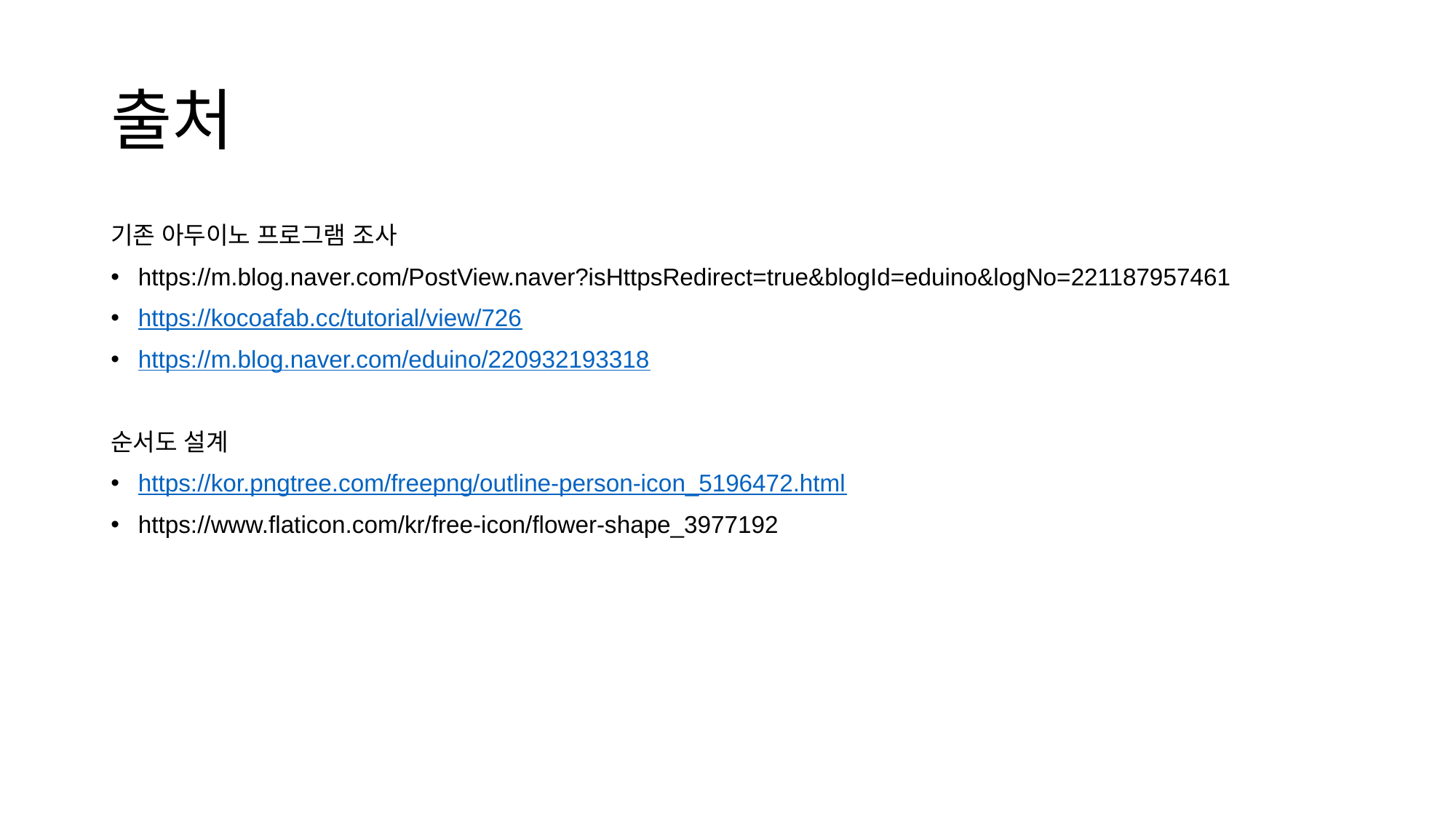

# 출처
기존 아두이노 프로그램 조사
https://m.blog.naver.com/PostView.naver?isHttpsRedirect=true&blogId=eduino&logNo=221187957461
https://kocoafab.cc/tutorial/view/726
https://m.blog.naver.com/eduino/220932193318

순서도 설계
https://kor.pngtree.com/freepng/outline-person-icon_5196472.html
https://www.flaticon.com/kr/free-icon/flower-shape_3977192